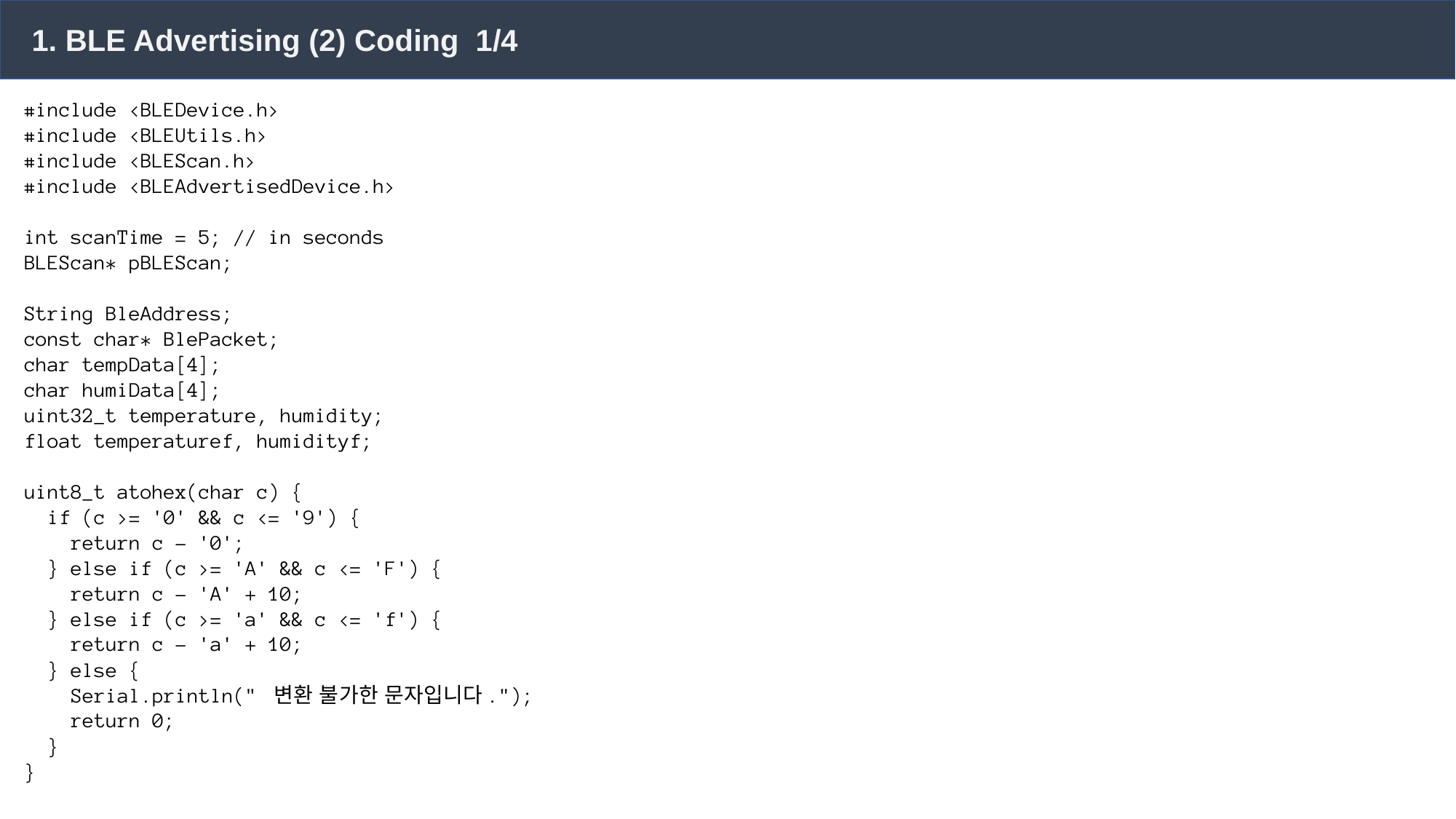

1. BLE Advertising (2) Coding  1/4
#include <BLEDevice.h>
#include <BLEUtils.h>
#include <BLEScan.h>
#include <BLEAdvertisedDevice.h>

int scanTime = 5; // in seconds
BLEScan* pBLEScan;

String BleAddress;
const char* BlePacket;
char tempData[4];
char humiData[4];
uint32_t temperature, humidity;
float temperaturef, humidityf;

uint8_t atohex(char c) {
  if (c >= '0' && c <= '9') {
    return c - '0';
  } else if (c >= 'A' && c <= 'F') {
    return c - 'A' + 10;
  } else if (c >= 'a' && c <= 'f') {
    return c - 'a' + 10;
  } else {
    Serial.println(" 변환 불가한 문자입니다.");
    return 0;
  }
}